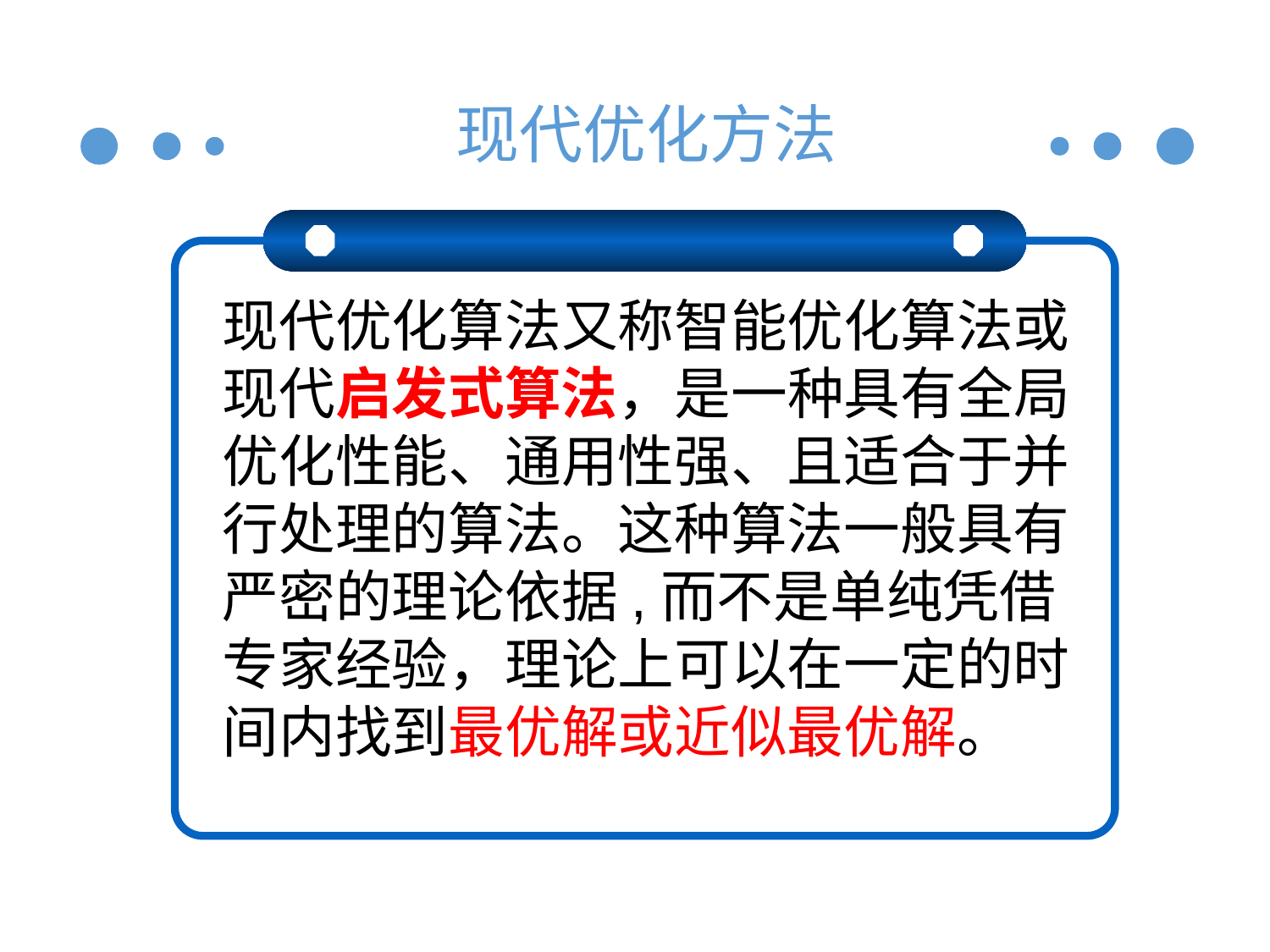

# 现代优化方法

现代优化算法又称智能优化算法或现代启发式算法，是一种具有全局优化性能、通用性强、且适合于并行处理的算法。这种算法一般具有严密的理论依据,而不是单纯凭借专家经验，理论上可以在一定的时间内找到最优解或近似最优解。